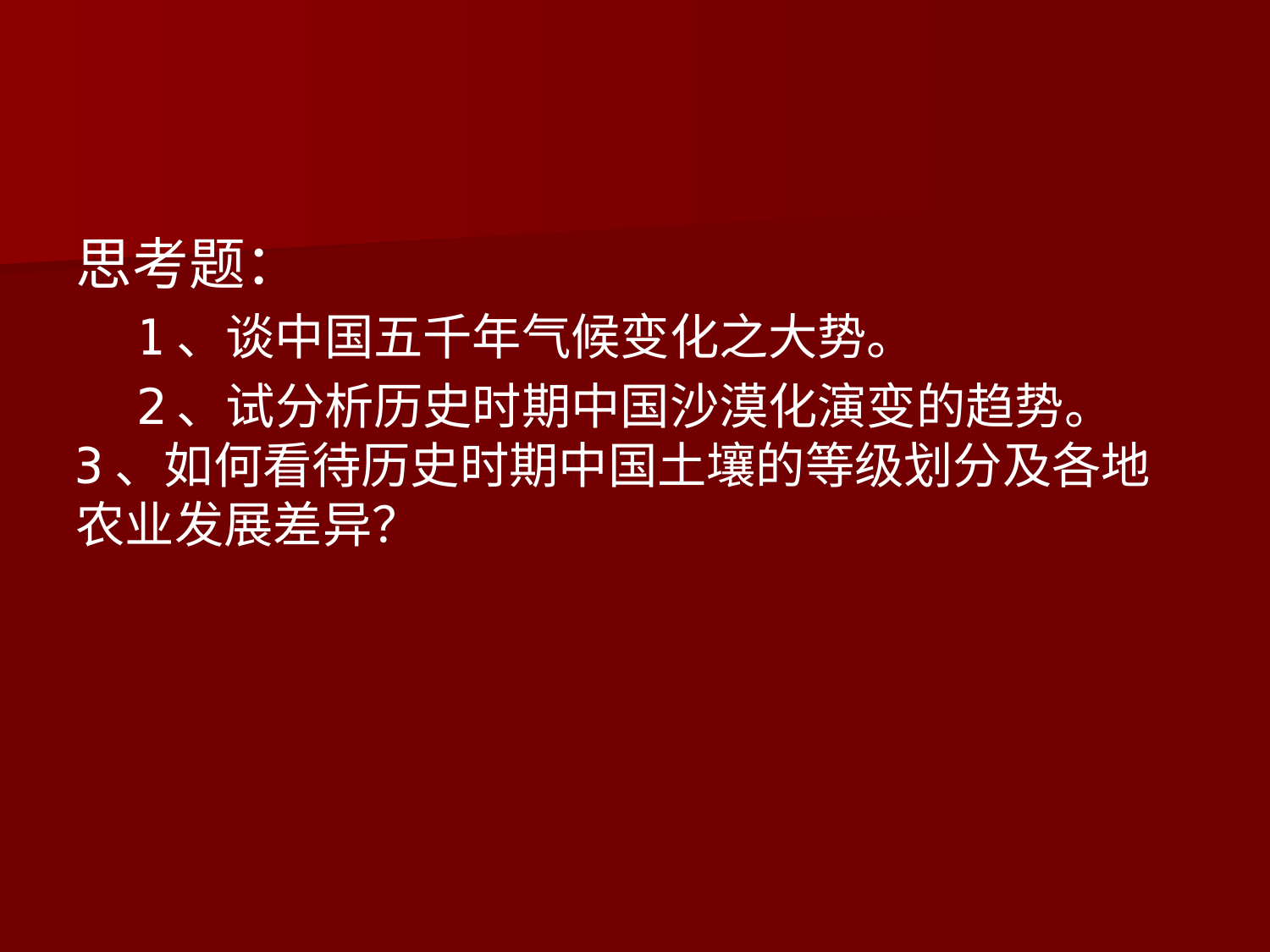

#
思考题：
    1、谈中国五千年气候变化之大势。
    2、试分析历史时期中国沙漠化演变的趋势。 3、如何看待历史时期中国土壤的等级划分及各地农业发展差异？